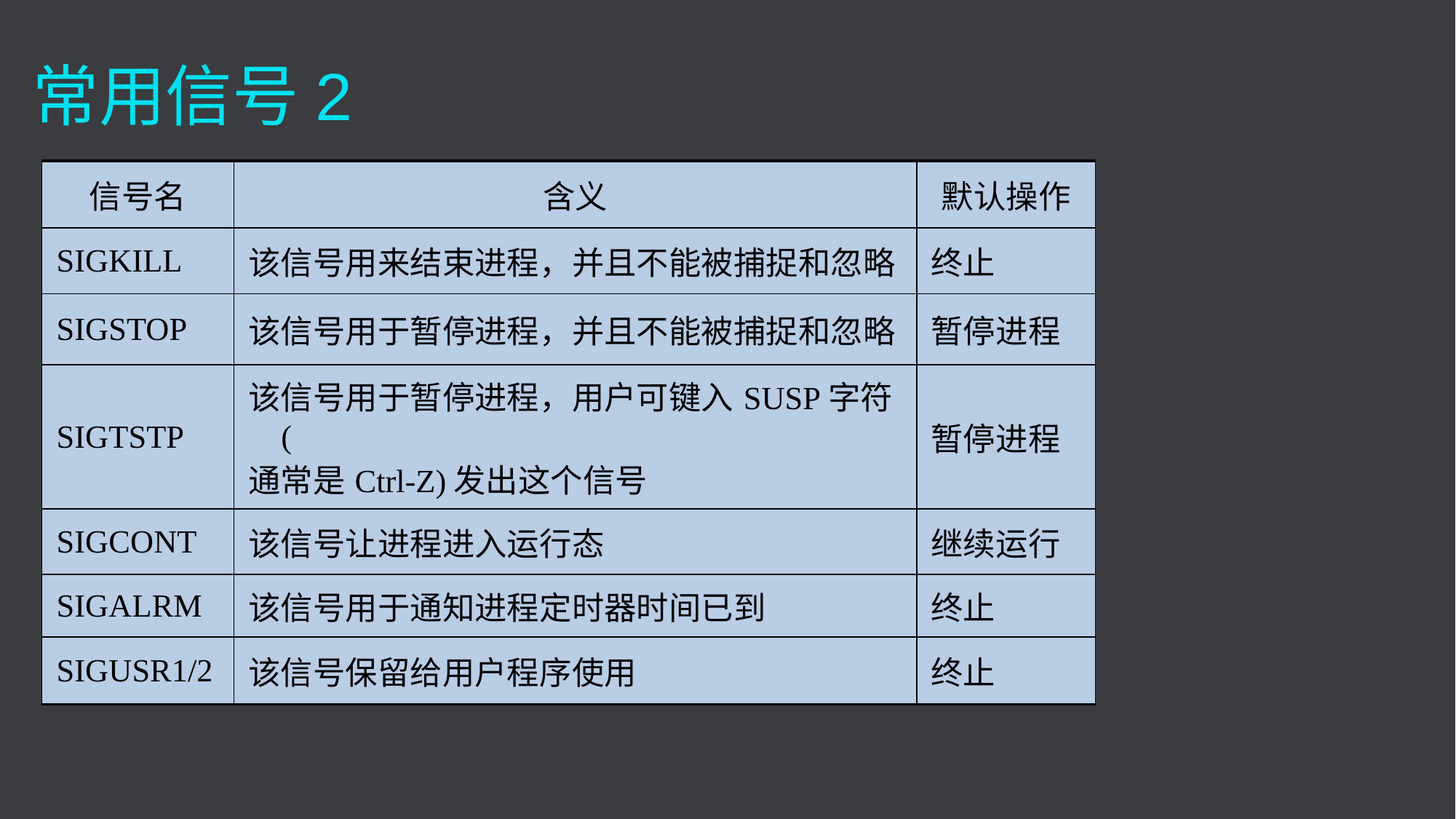

常用信号2
| 信号名 | 含义 | 默认操作 |
| --- | --- | --- |
| SIGKILL | 该信号用来结束进程，并且不能被捕捉和忽略 | 终止 |
| SIGSTOP | 该信号用于暂停进程，并且不能被捕捉和忽略 | 暂停进程 |
| SIGTSTP | 该信号用于暂停进程，用户可键入SUSP字符( 通常是Ctrl-Z)发出这个信号 | 暂停进程 |
| SIGCONT | 该信号让进程进入运行态 | 继续运行 |
| SIGALRM | 该信号用于通知进程定时器时间已到 | 终止 |
| SIGUSR1/2 | 该信号保留给用户程序使用 | 终止 |